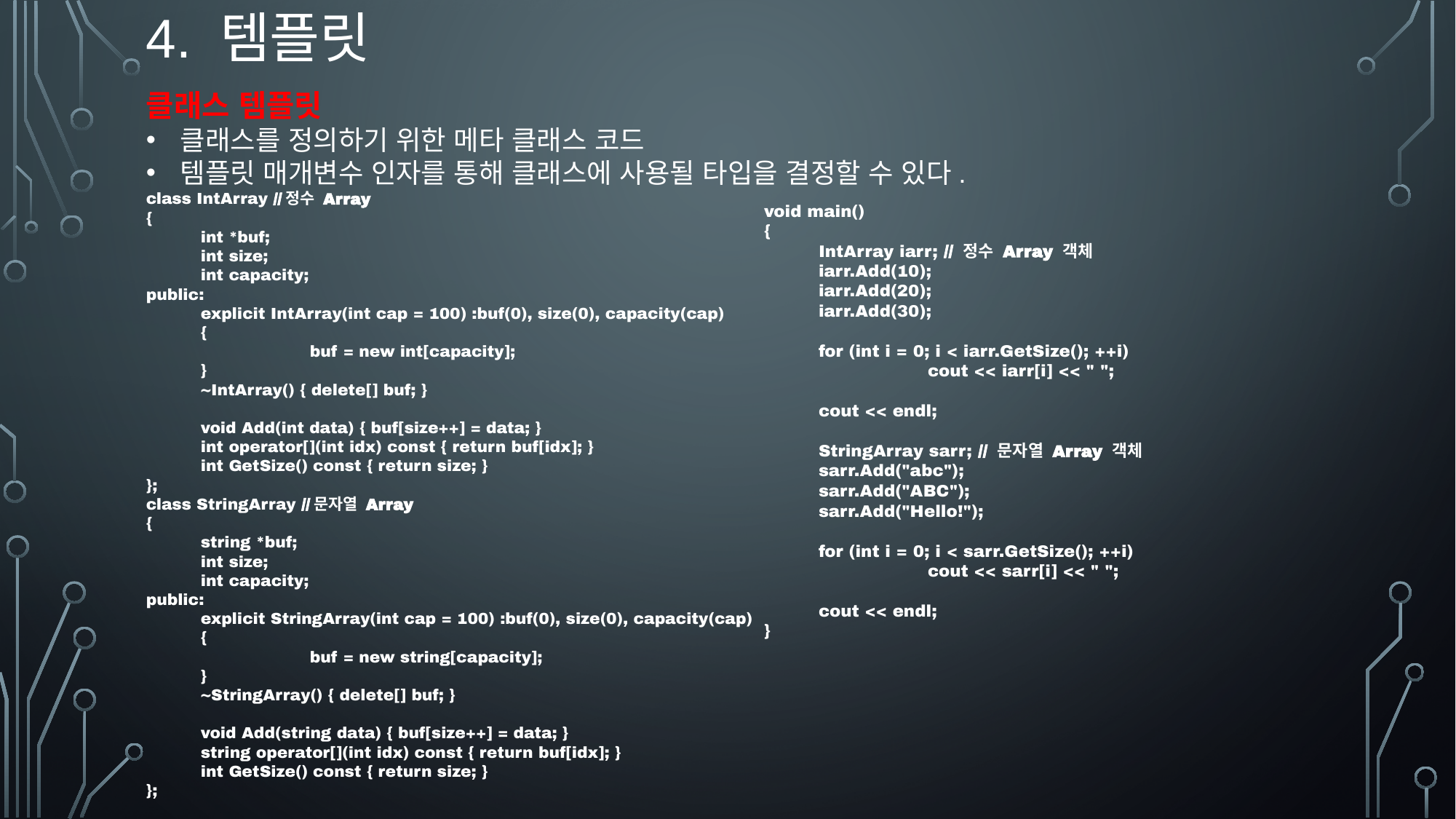

# 4. 템플릿
클래스 템플릿
클래스를 정의하기 위한 메타 클래스 코드
템플릿 매개변수 인자를 통해 클래스에 사용될 타입을 결정할 수 있다.
class IntArray //정수 Array
{
int *buf;
int size;
int capacity;
public:
explicit IntArray(int cap = 100) :buf(0), size(0), capacity(cap)
{
	buf = new int[capacity];
}
~IntArray() { delete[] buf; }

void Add(int data) { buf[size++] = data; }
int operator[](int idx) const { return buf[idx]; }
int GetSize() const { return size; }
};
class StringArray //문자열 Array
{
string *buf;
int size;
int capacity;
public:
explicit StringArray(int cap = 100) :buf(0), size(0), capacity(cap)
{
	buf = new string[capacity];
}
~StringArray() { delete[] buf; }

void Add(string data) { buf[size++] = data; }
string operator[](int idx) const { return buf[idx]; }
int GetSize() const { return size; }
};
void main()
{
IntArray iarr; // 정수 Array 객체
iarr.Add(10);
iarr.Add(20);
iarr.Add(30);

for (int i = 0; i < iarr.GetSize(); ++i)
	cout << iarr[i] << " ";

cout << endl;

StringArray sarr; // 문자열 Array 객체
sarr.Add("abc");
sarr.Add("ABC");
sarr.Add("Hello!");

for (int i = 0; i < sarr.GetSize(); ++i)
	cout << sarr[i] << " ";

cout << endl;
}